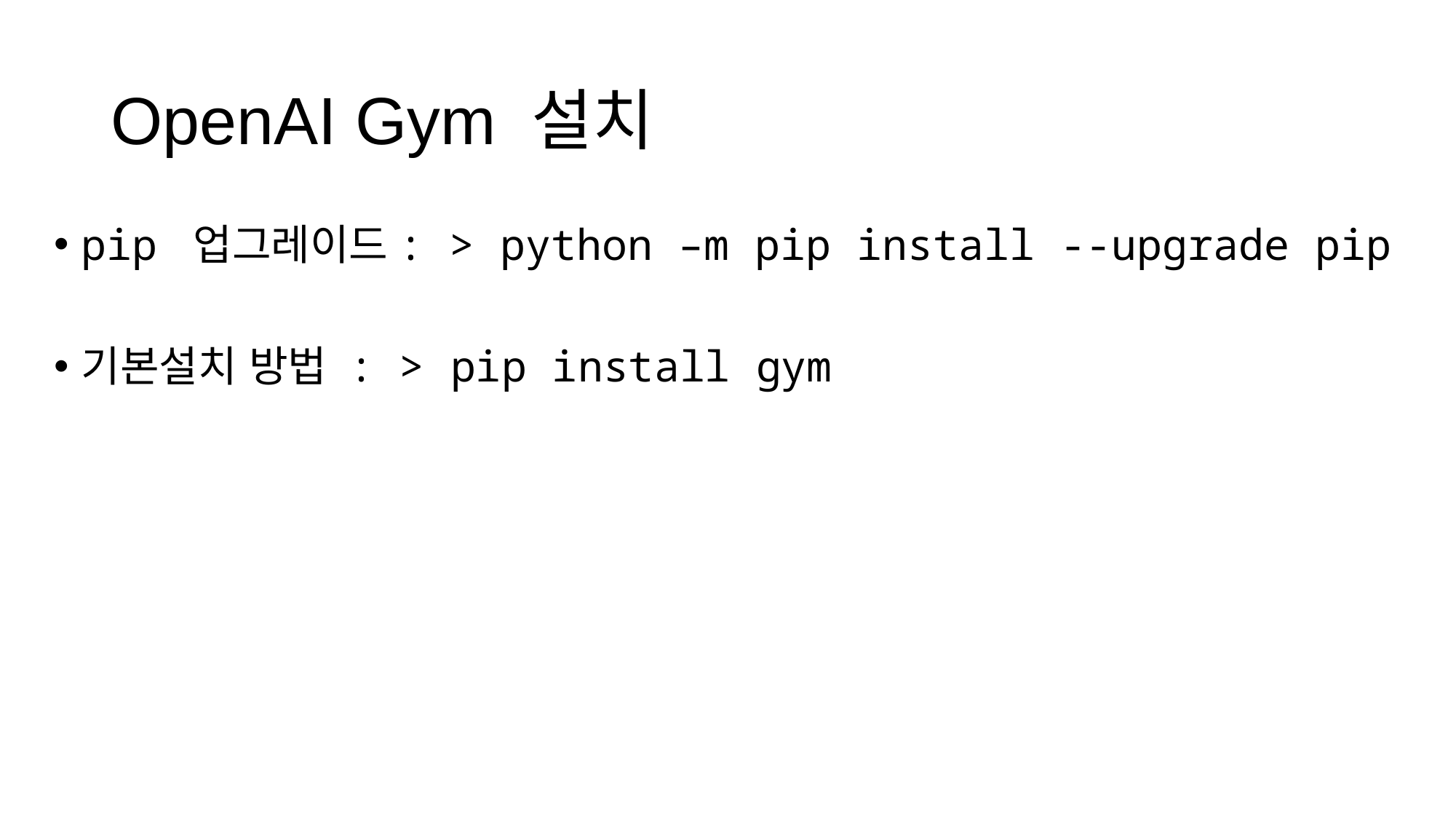

# OpenAI Gym 설치
pip 업그레이드: > python –m pip install --upgrade pip

기본설치 방법 : > pip install gym